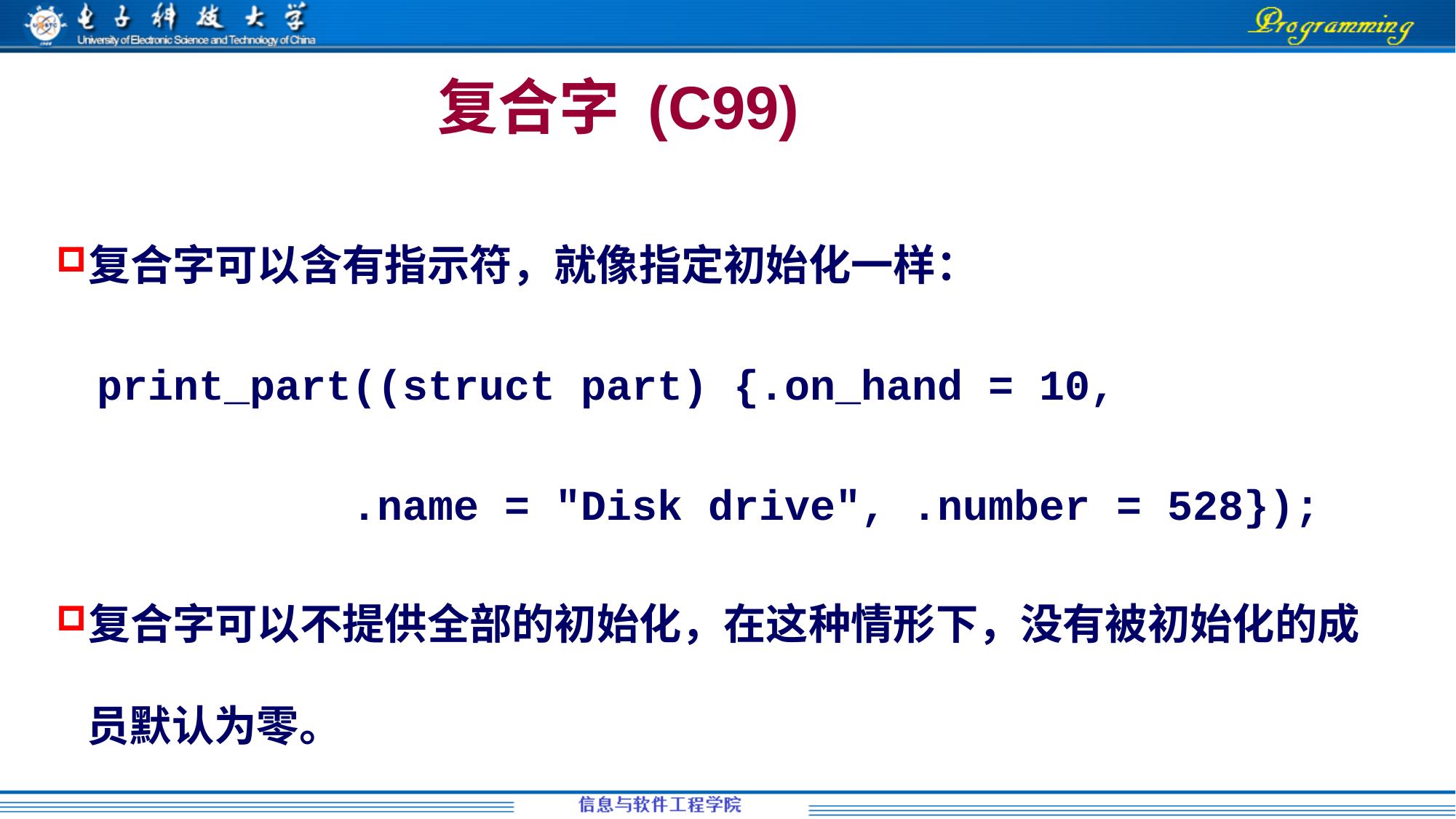

复合字 (C99)
复合字可以含有指示符，就像指定初始化一样：
print_part((struct part) {.on_hand = 10,
          .name = "Disk drive", .number = 528});
复合字可以不提供全部的初始化，在这种情形下，没有被初始化的成员默认为零。